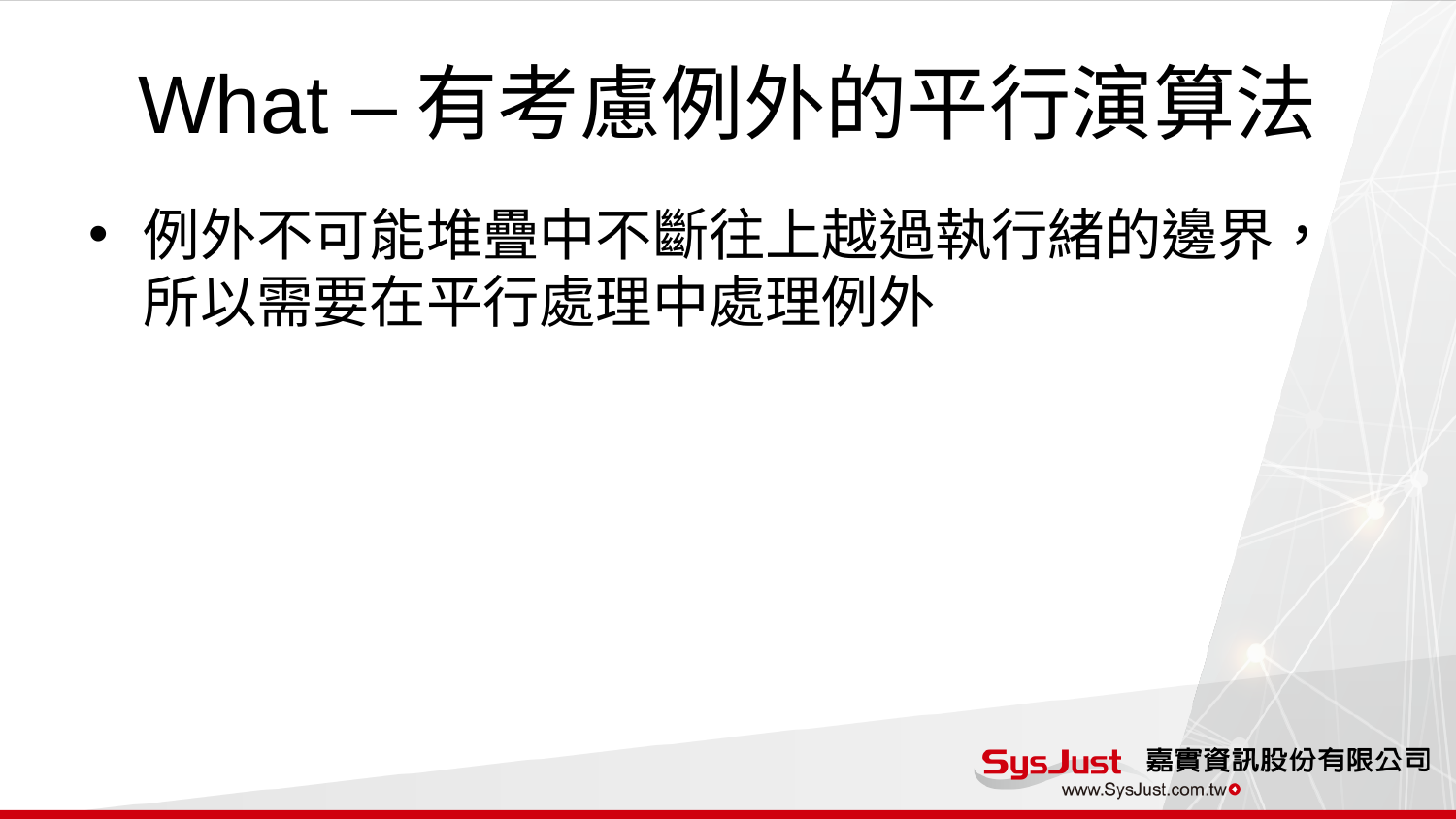

# What –有考慮例外的平行演算法
例外不可能堆疊中不斷往上越過執行緒的邊界，所以需要在平行處理中處理例外